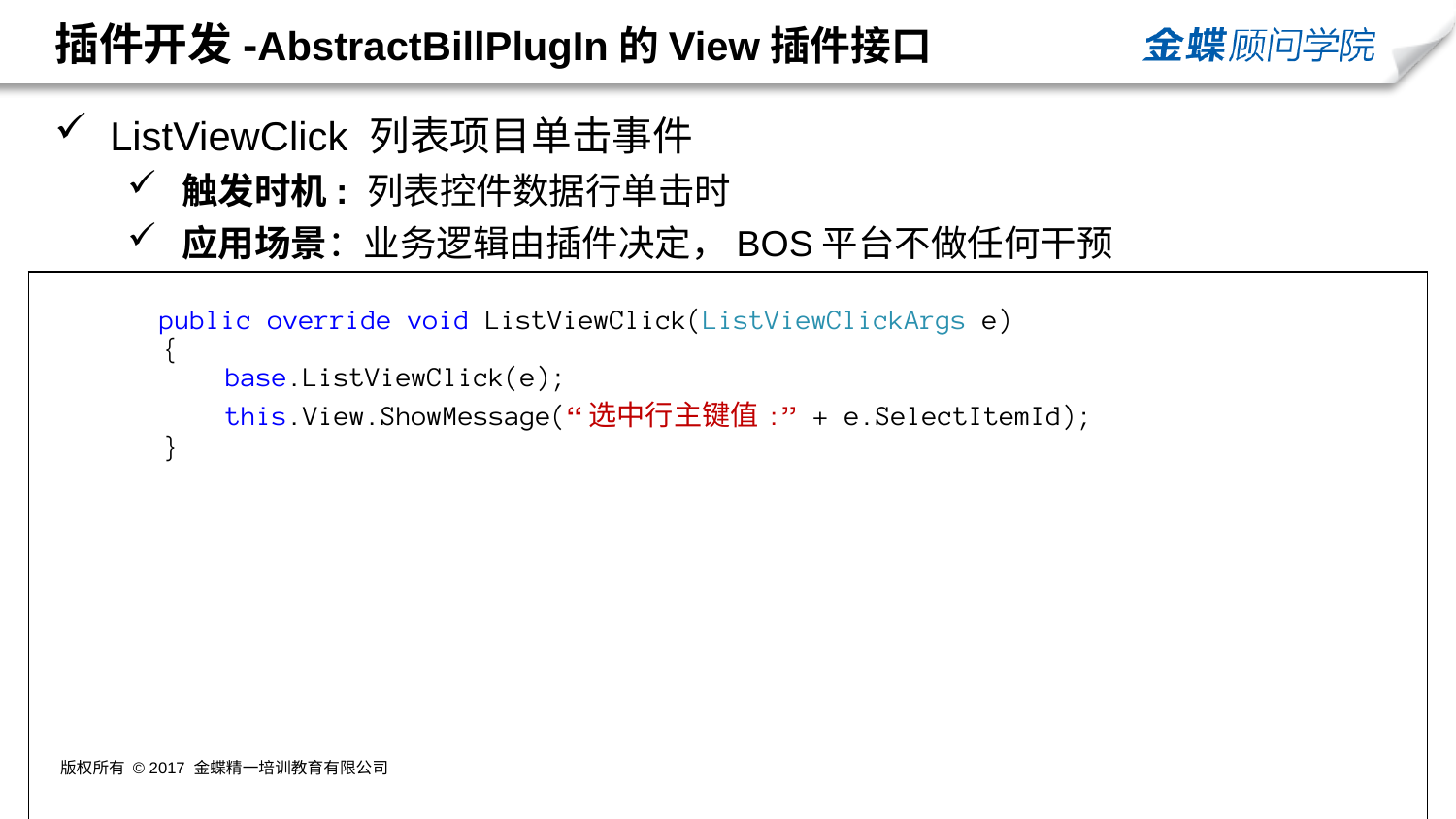

# 插件开发-AbstractBillPlugIn的View插件接口
  ListViewClick 列表项目单击事件
触发时机: 列表控件数据行单击时
应用场景：业务逻辑由插件决定，BOS平台不做任何干预
| public override void ListViewClick(ListViewClickArgs e) { base.ListViewClick(e); this.View.ShowMessage(“选中行主键值:” + e.SelectItemId); } |
| --- |